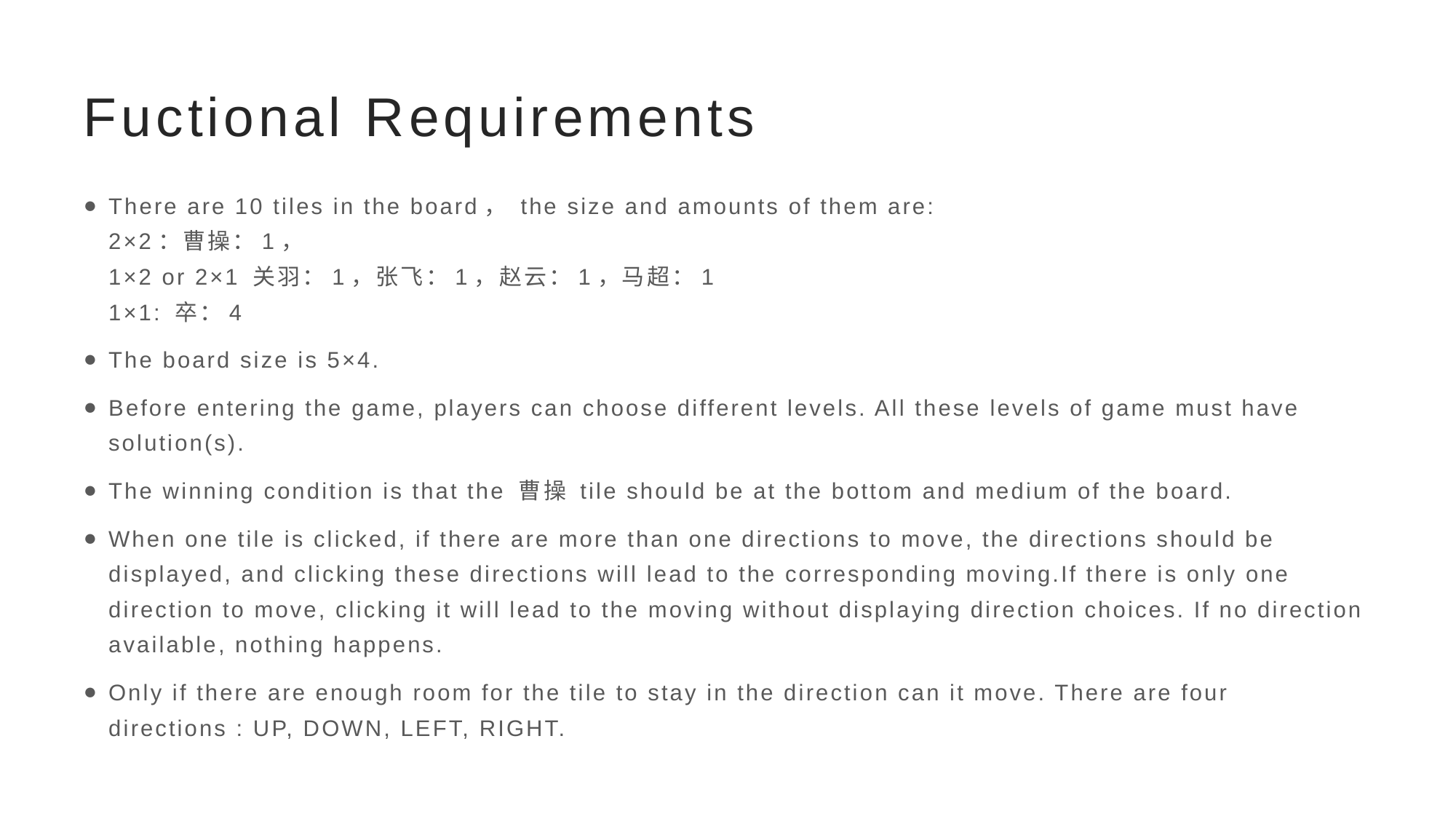

# Fuctional Requirements
There are 10 tiles in the board， the size and amounts of them are:
2×2：曹操：1，
1×2 or 2×1 关羽：1，张飞：1，赵云：1，马超：1
1×1: 卒：4
The board size is 5×4.
Before entering the game, players can choose different levels. All these levels of game must have solution(s).
The winning condition is that the 曹操 tile should be at the bottom and medium of the board.
When one tile is clicked, if there are more than one directions to move, the directions should be displayed, and clicking these directions will lead to the corresponding moving.If there is only one direction to move, clicking it will lead to the moving without displaying direction choices. If no direction available, nothing happens.
Only if there are enough room for the tile to stay in the direction can it move. There are four directions : UP, DOWN, LEFT, RIGHT.